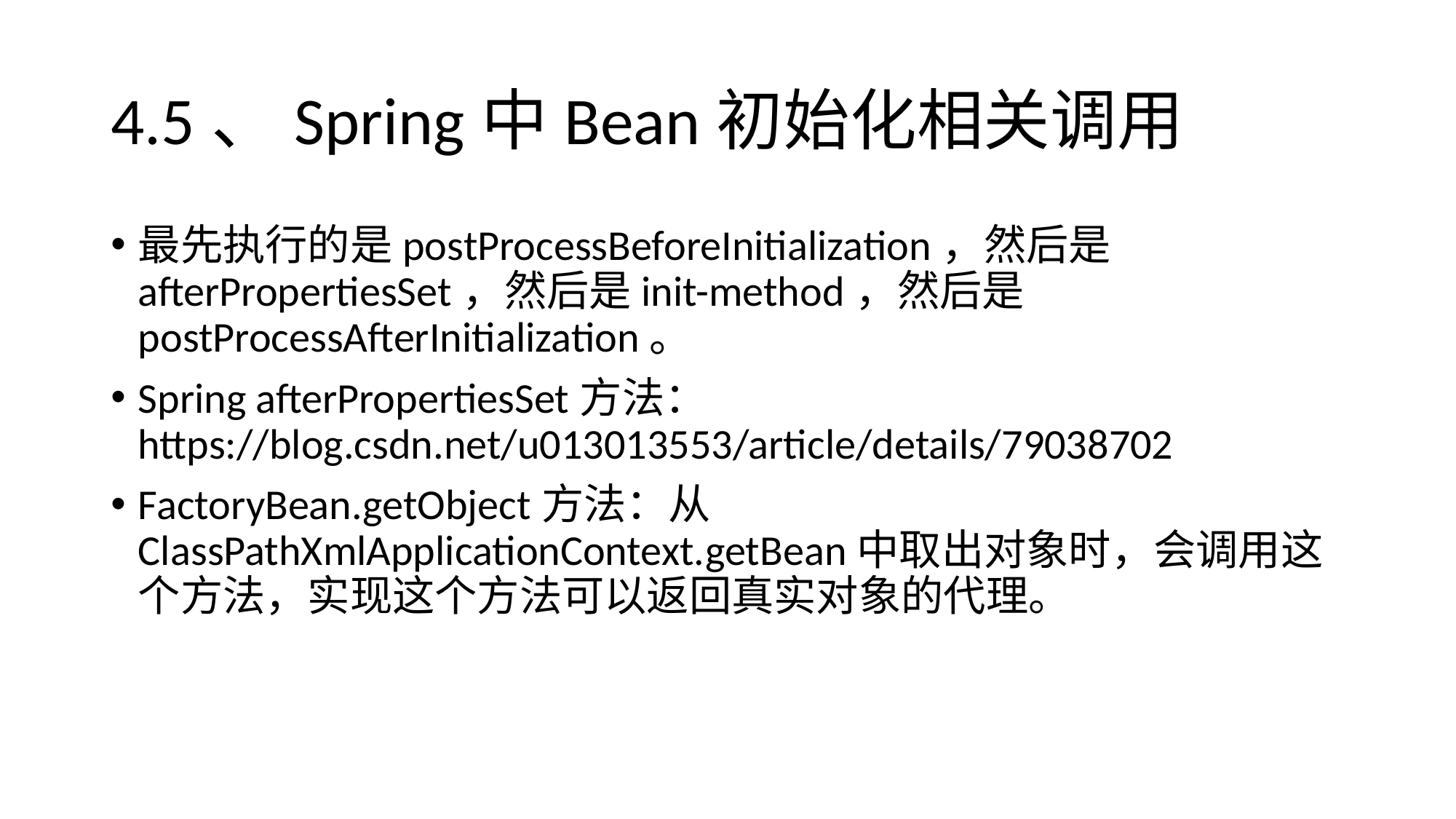

# 4.5、Spring中Bean初始化相关调用
最先执行的是postProcessBeforeInitialization，然后是afterPropertiesSet，然后是init-method，然后是postProcessAfterInitialization。
Spring afterPropertiesSet方法： https://blog.csdn.net/u013013553/article/details/79038702
FactoryBean.getObject方法：从ClassPathXmlApplicationContext.getBean中取出对象时，会调用这个方法，实现这个方法可以返回真实对象的代理。